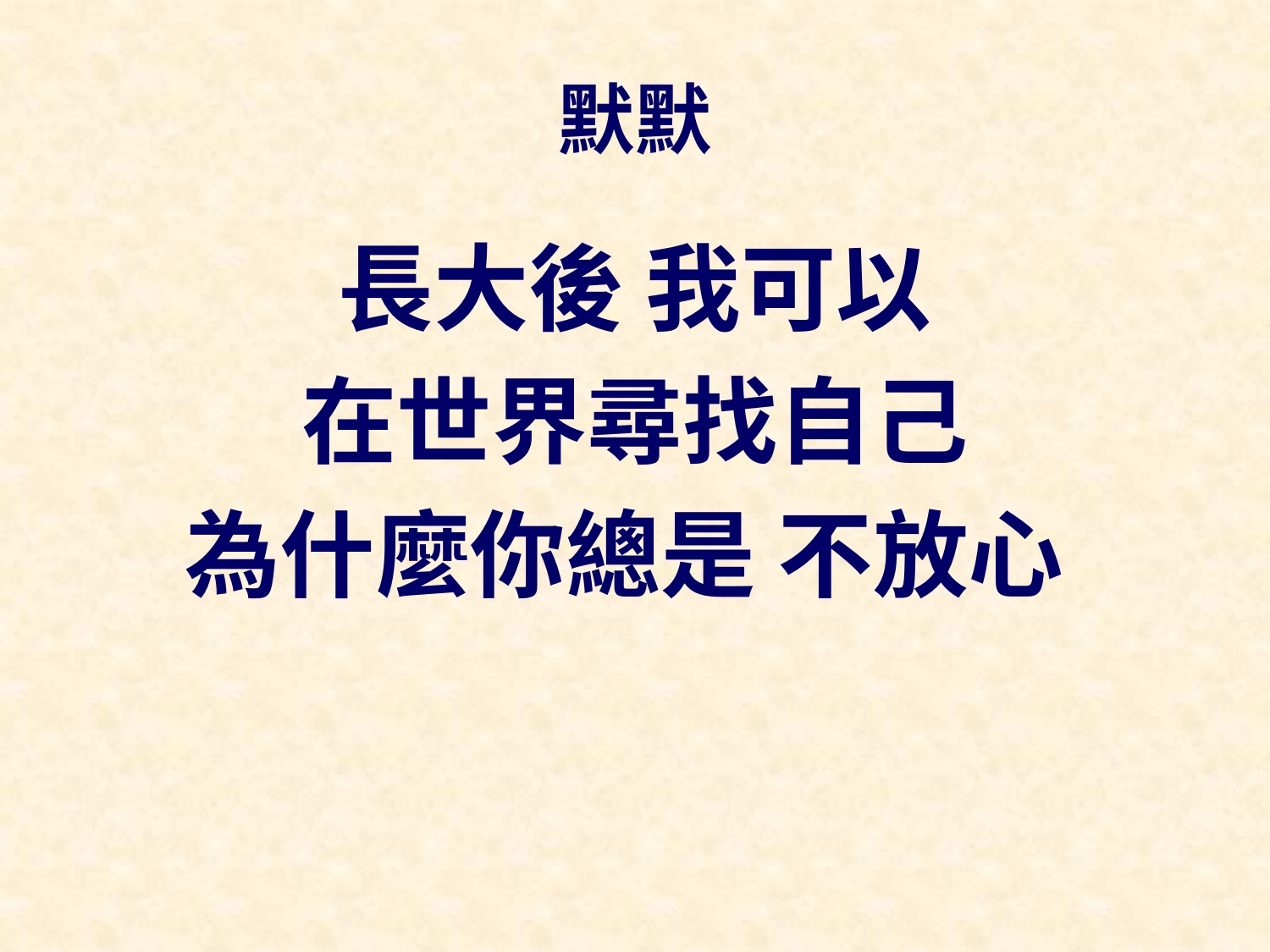

# 默默
長大後 我可以
在世界尋找自己
為什麼你總是 不放心